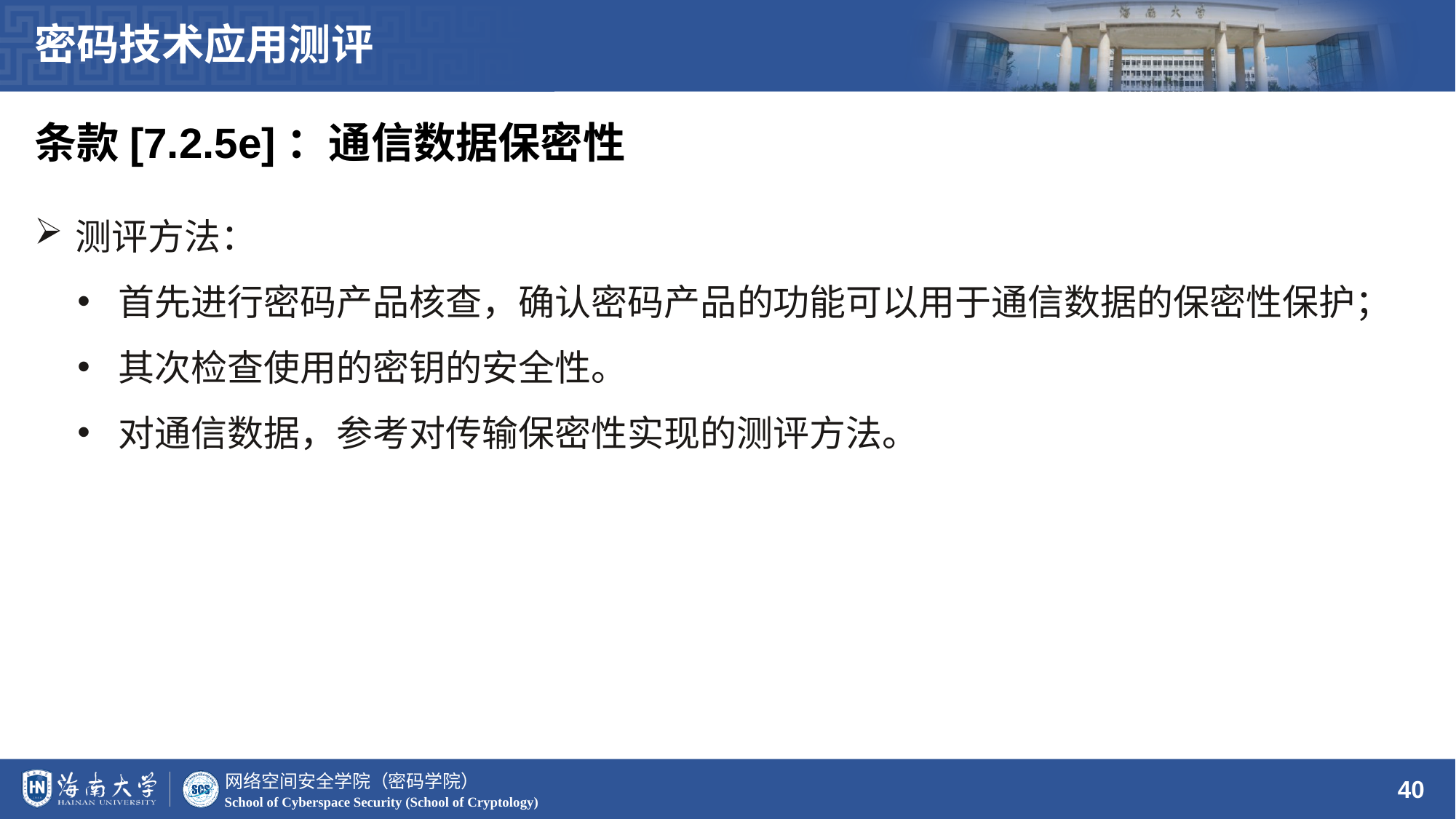

密码技术应用测评
条款[7.2.5e]：通信数据保密性
测评方法：
首先进行密码产品核查，确认密码产品的功能可以用于通信数据的保密性保护；
其次检查使用的密钥的安全性。
对通信数据，参考对传输保密性实现的测评方法。
40